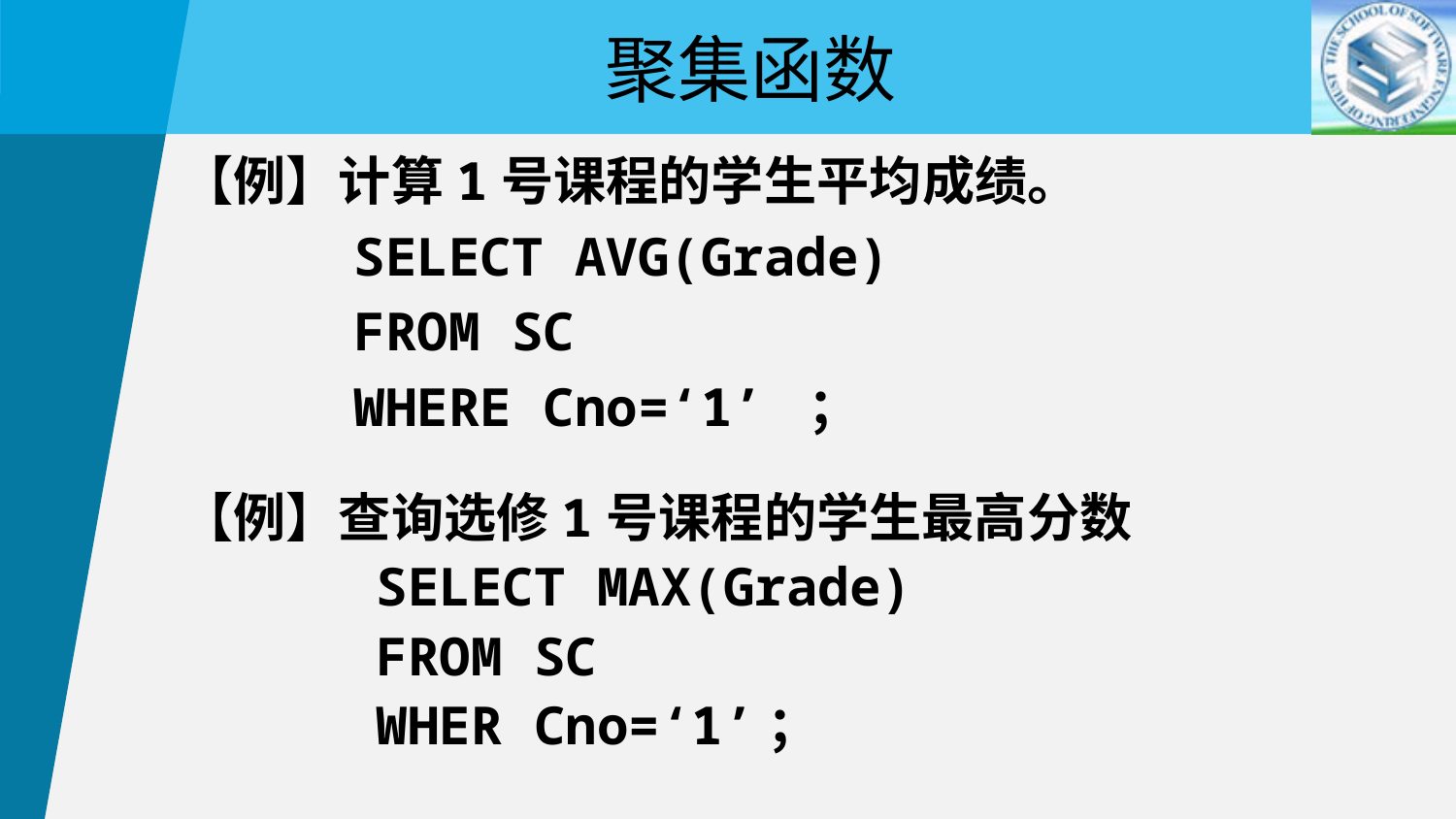

聚集函数
【例】计算1号课程的学生平均成绩。
		SELECT AVG(Grade)
		FROM SC
		WHERE Cno=‘1’ ；
【例】查询选修1号课程的学生最高分数
     SELECT MAX(Grade)
     FROM SC
     WHER Cno=‘1’；